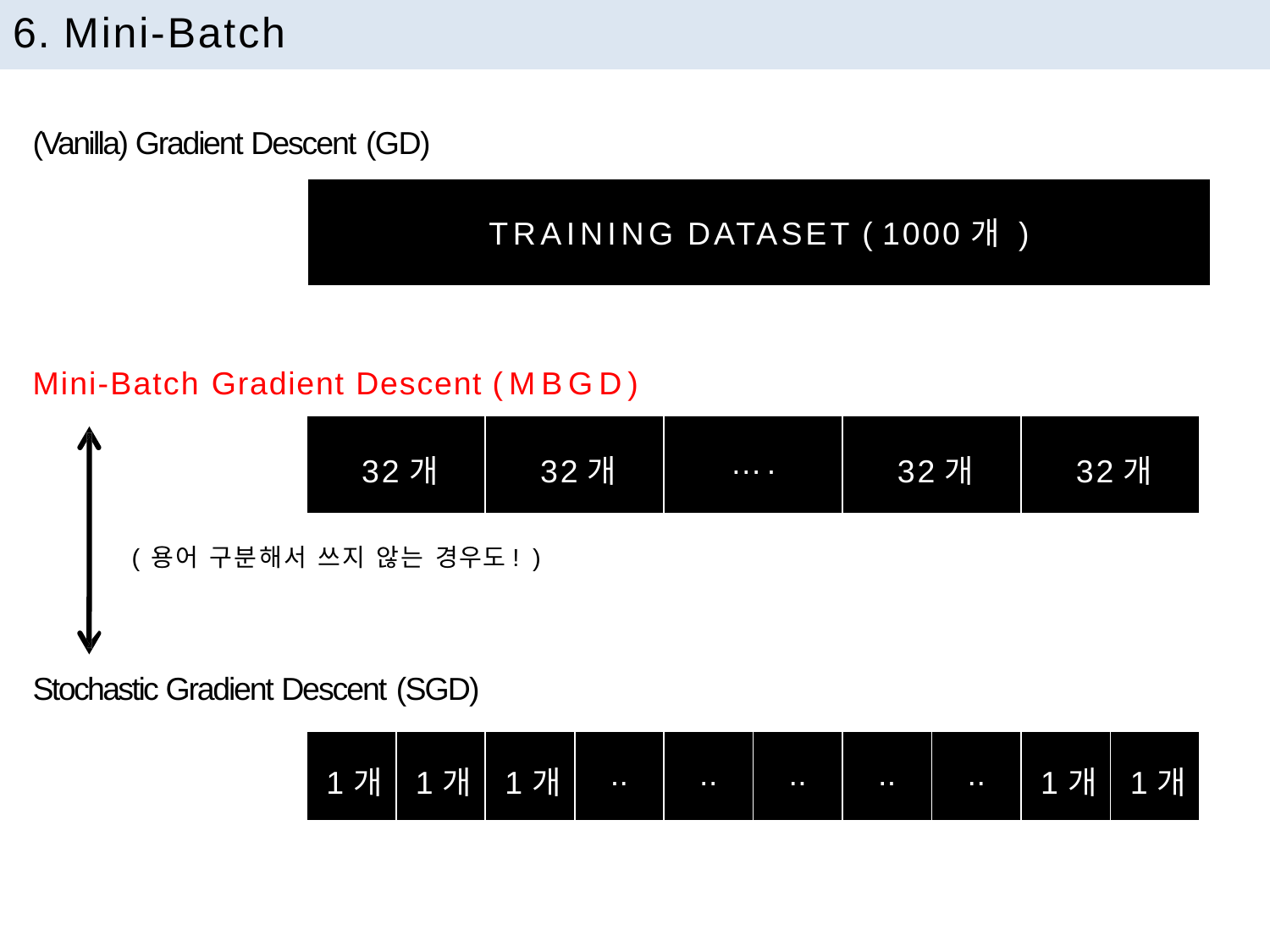

# 6. Mini-Batch
(Vanilla) Gradient Descent (GD)

TRAINING DATASET ( 1000개 )
Mini-Batch Gradient Descent (MBGD)
| 32개 | 32개 | …. | 32개 | 32개 |
| --- | --- | --- | --- | --- |

( 용어 구분해서 쓰지 않는 경우도! )
Stochastic Gradient Descent (SGD)
| 1개 | 1개 | 1개 | .. | .. | .. | .. | .. | 1개 | 1개 |
| --- | --- | --- | --- | --- | --- | --- | --- | --- | --- |